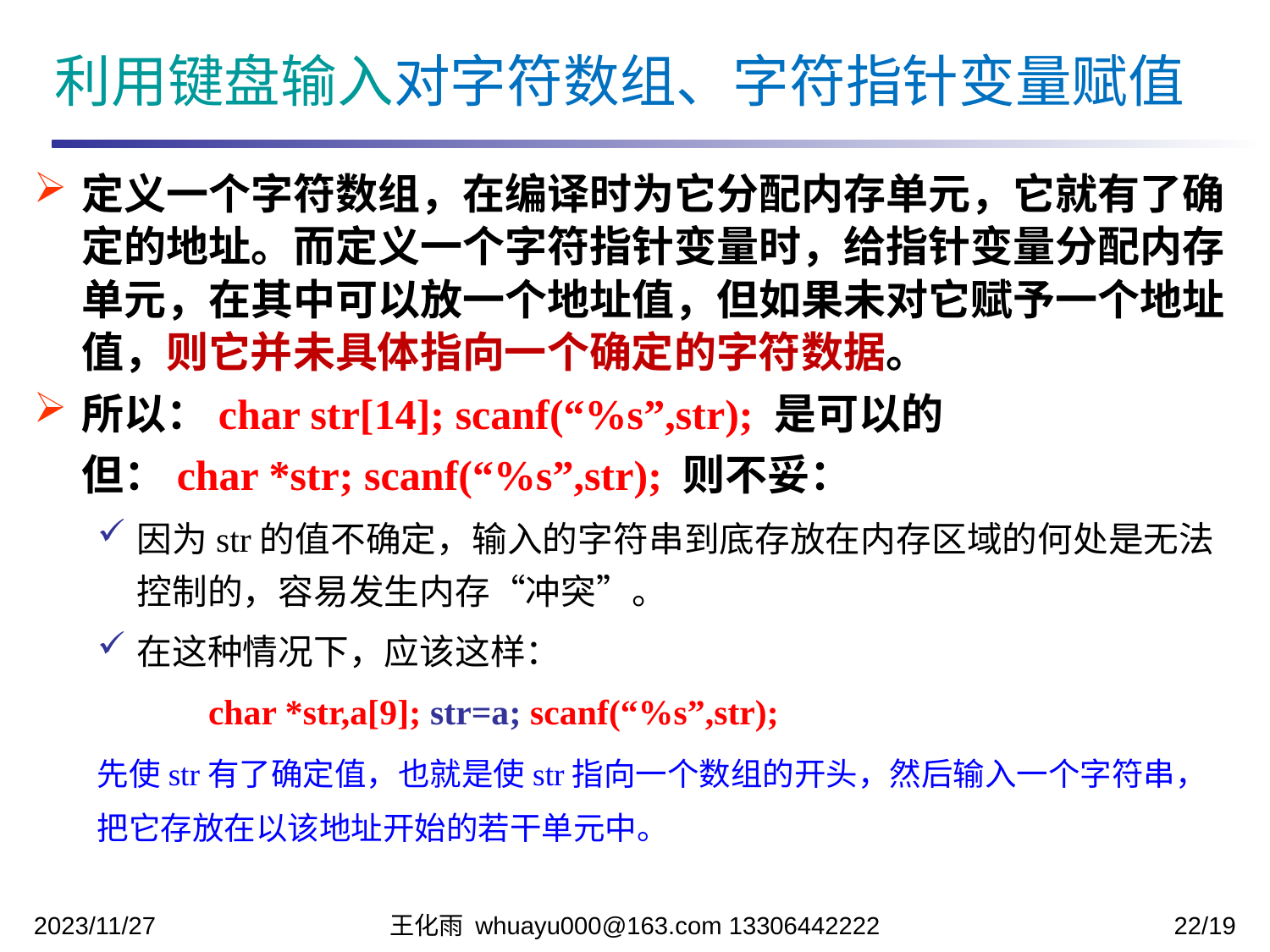

利用键盘输入对字符数组、字符指针变量赋值
定义一个字符数组，在编译时为它分配内存单元，它就有了确定的地址。而定义一个字符指针变量时，给指针变量分配内存单元，在其中可以放一个地址值，但如果未对它赋予一个地址值，则它并未具体指向一个确定的字符数据。
所以：char str[14]; scanf(“%s”,str); 是可以的
    但：char *str; scanf(“%s”,str); 则不妥：
因为str的值不确定，输入的字符串到底存放在内存区域的何处是无法控制的，容易发生内存“冲突”。
在这种情况下，应该这样：
		char *str,a[9]; str=a; scanf(“%s”,str);
	先使str有了确定值，也就是使str指向一个数组的开头，然后输入一个字符串，把它存放在以该地址开始的若干单元中。
2023/11/27
王化雨 whuayu000@163.com 13306442222
22/19